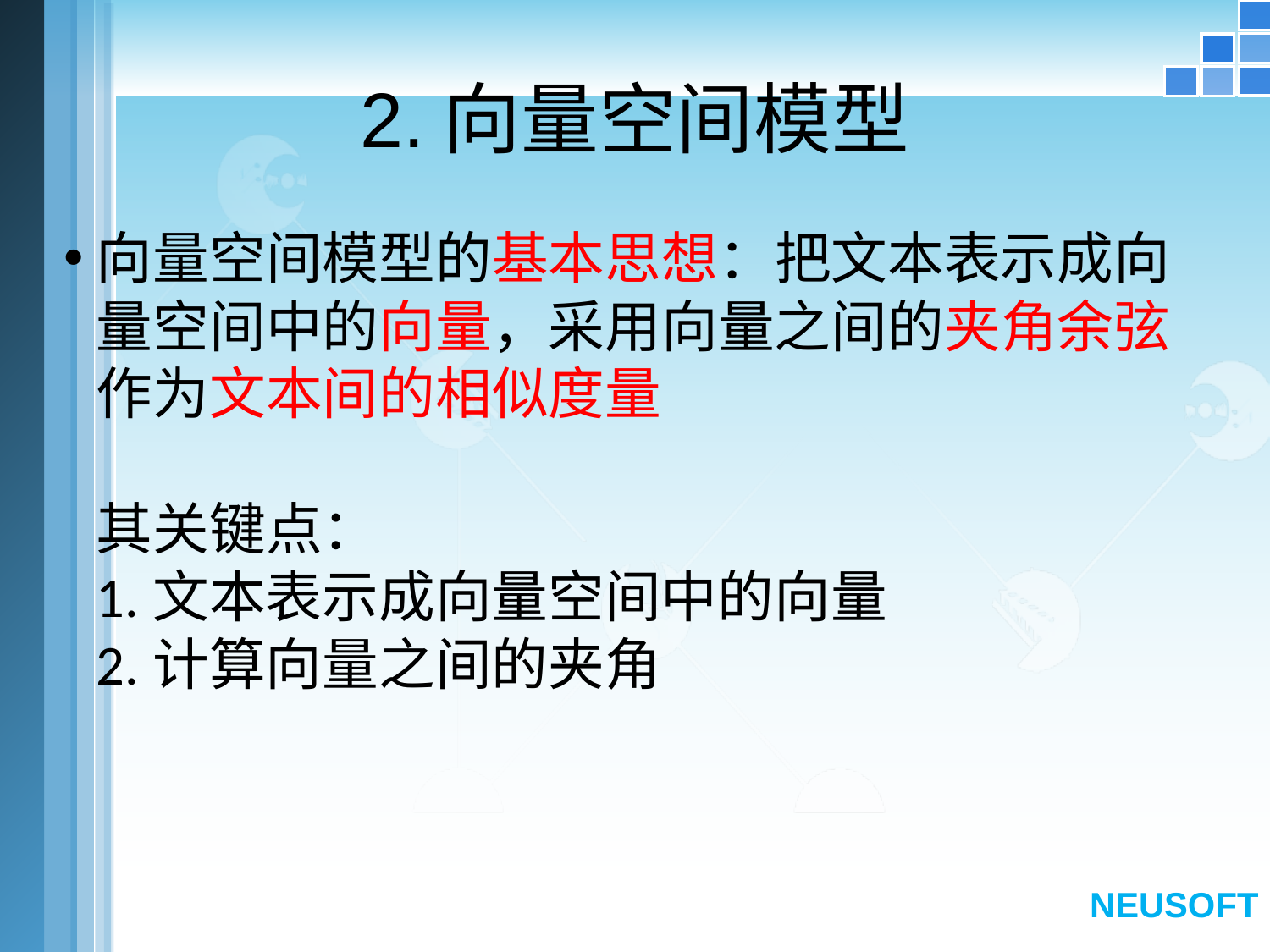

# 2.向量空间模型
向量空间模型的基本思想：把文本表示成向量空间中的向量，采用向量之间的夹角余弦作为文本间的相似度量
其关键点：
1.文本表示成向量空间中的向量
2.计算向量之间的夹角